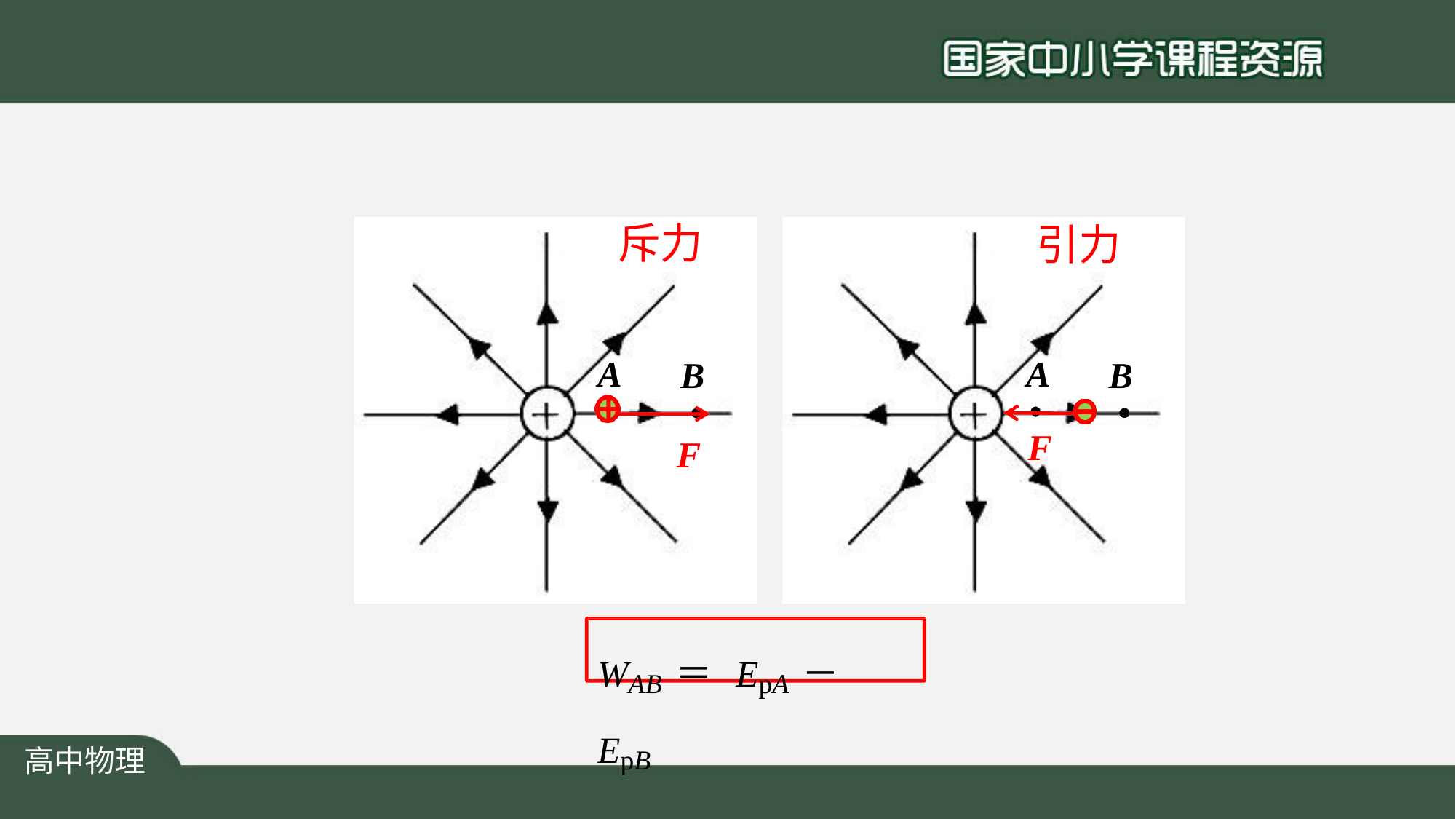

斥力
引力

A
A
F
B
B

F

WAB ＝ EpA － EpB
高中物理